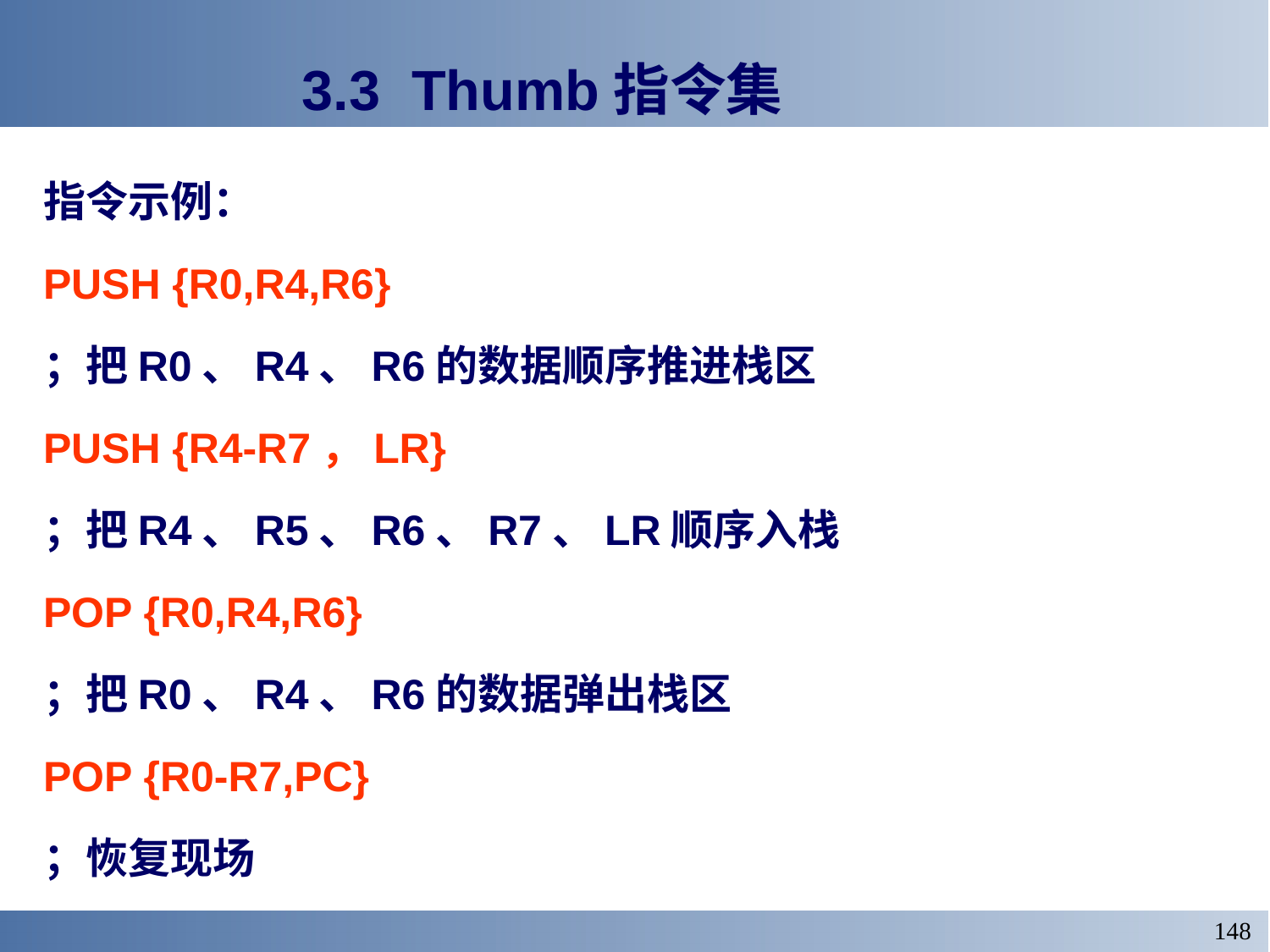

# 3.3  Thumb指令集
指令示例：
PUSH {R0,R4,R6}
；把R0、R4、R6的数据顺序推进栈区
PUSH {R4-R7，LR}
；把R4、R5、R6、R7、LR顺序入栈
POP {R0,R4,R6}
；把R0、R4、R6的数据弹出栈区
POP {R0-R7,PC}
；恢复现场